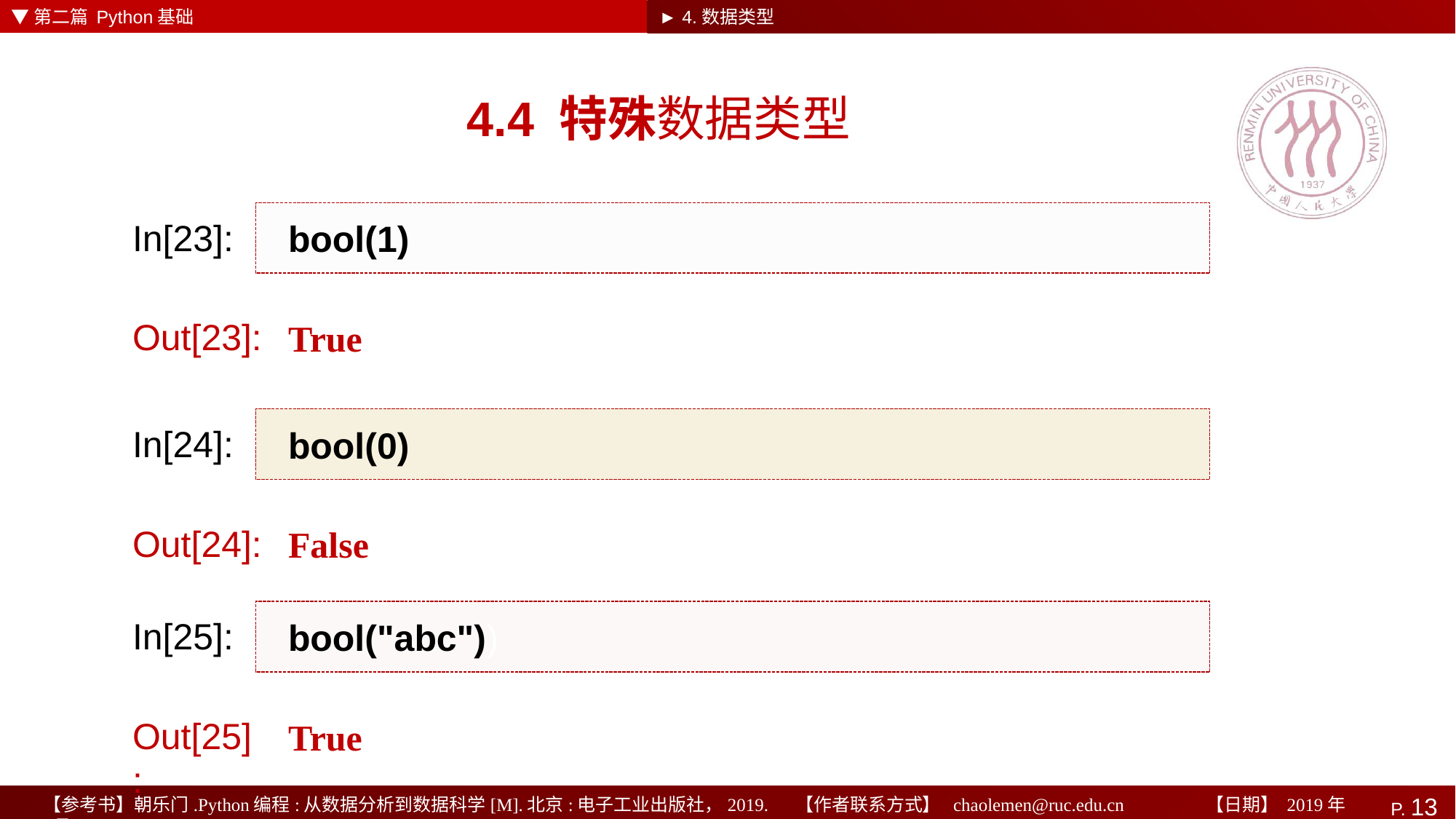

▼第二篇 Python基础
► 4.数据类型
# 4.4 特殊数据类型
bool(1)
In[23]:
True
Out[23]:
bool(0)
In[24]:
False
Out[24]:
bool("abc"))
In[25]:
True
Out[25]: